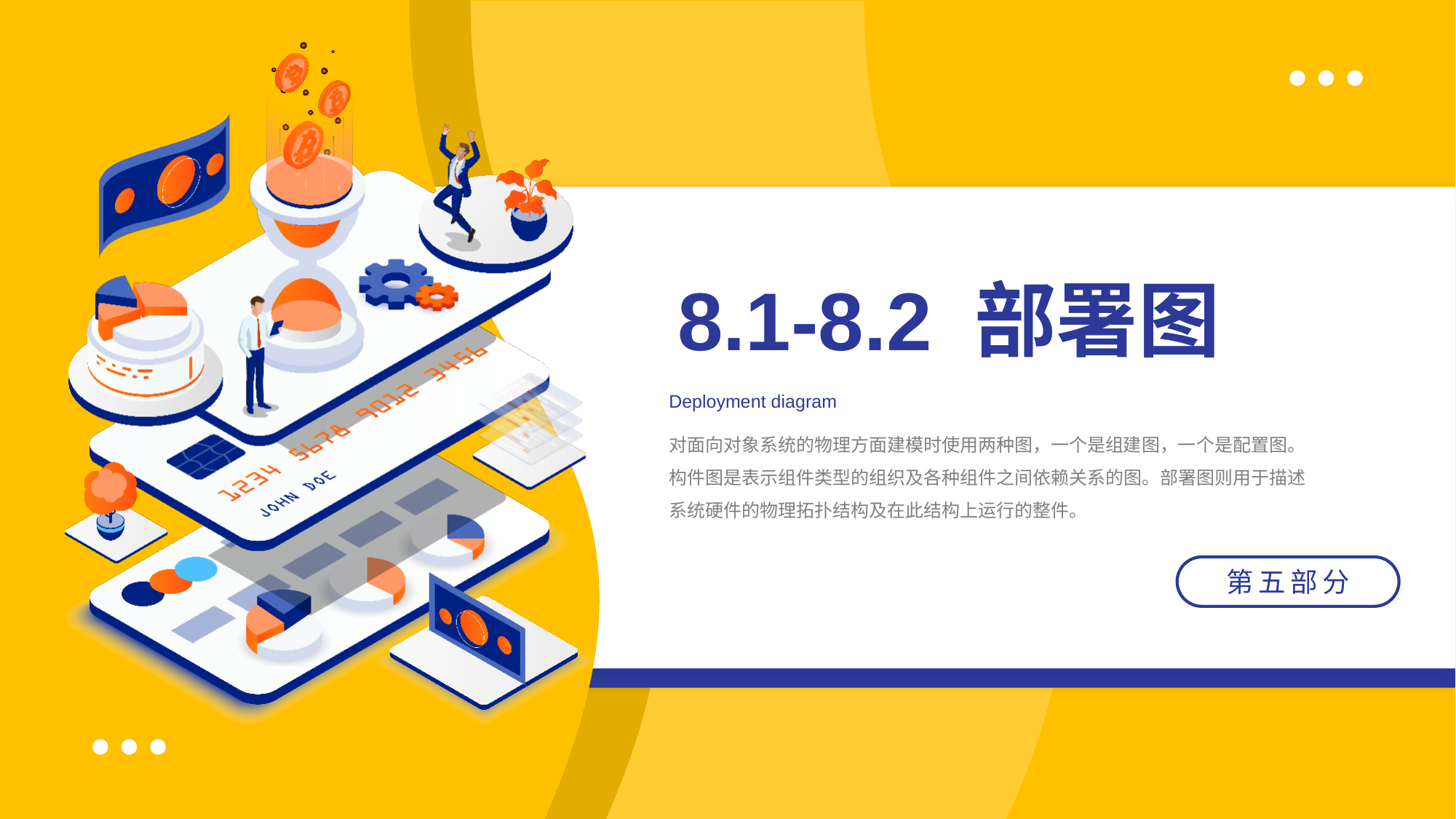

8.1-8.2 部署图
Deployment diagram
对面向对象系统的物理方面建模时使用两种图，一个是组建图，一个是配置图。构件图是表示组件类型的组织及各种组件之间依赖关系的图。部署图则用于描述系统硬件的物理拓扑结构及在此结构上运行的整件。
第五部分